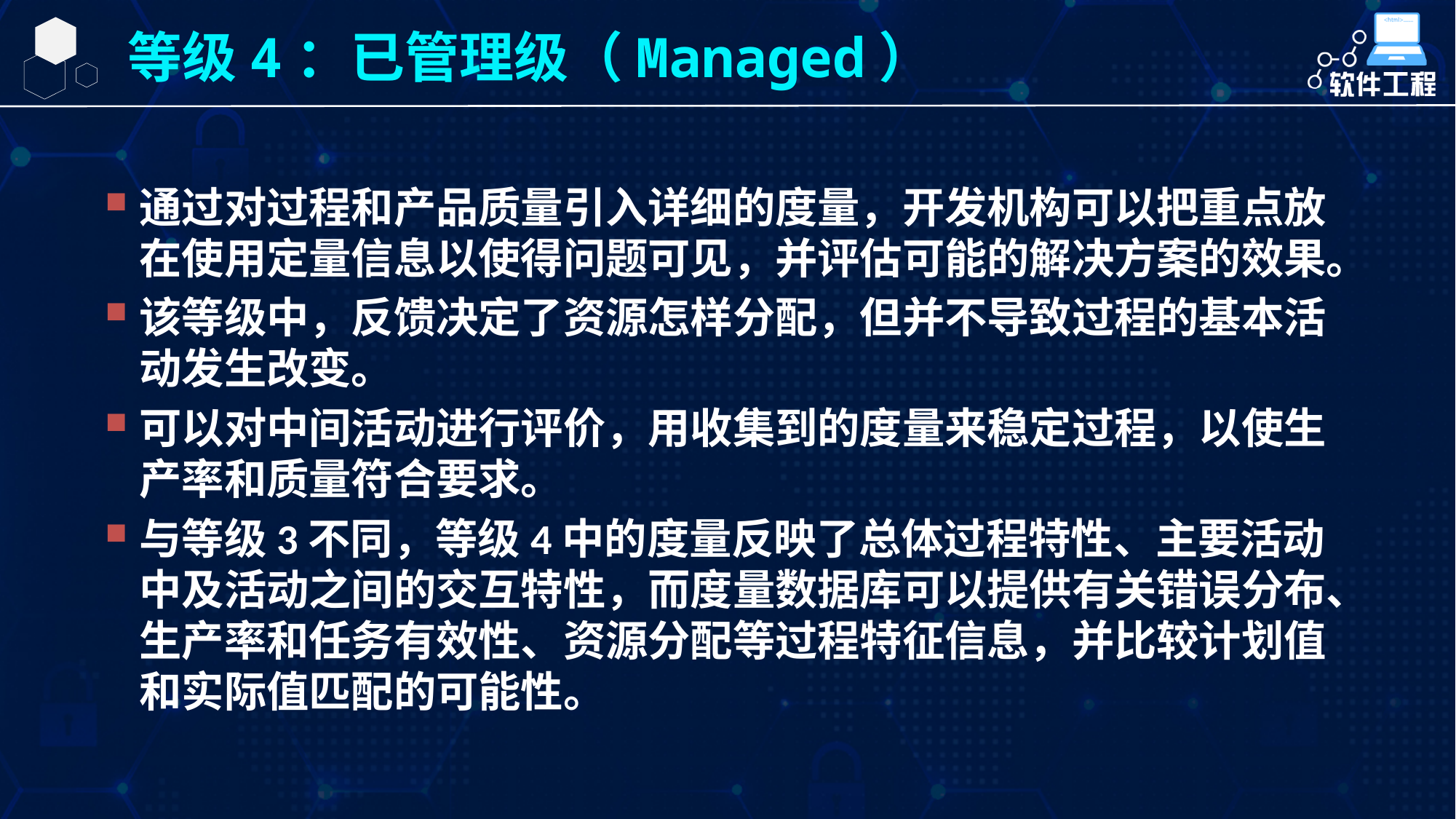

等级4：已管理级（Managed）
通过对过程和产品质量引入详细的度量，开发机构可以把重点放在使用定量信息以使得问题可见，并评估可能的解决方案的效果。
该等级中，反馈决定了资源怎样分配，但并不导致过程的基本活动发生改变。
可以对中间活动进行评价，用收集到的度量来稳定过程，以使生产率和质量符合要求。
与等级3不同，等级4中的度量反映了总体过程特性、主要活动中及活动之间的交互特性，而度量数据库可以提供有关错误分布、生产率和任务有效性、资源分配等过程特征信息，并比较计划值和实际值匹配的可能性。